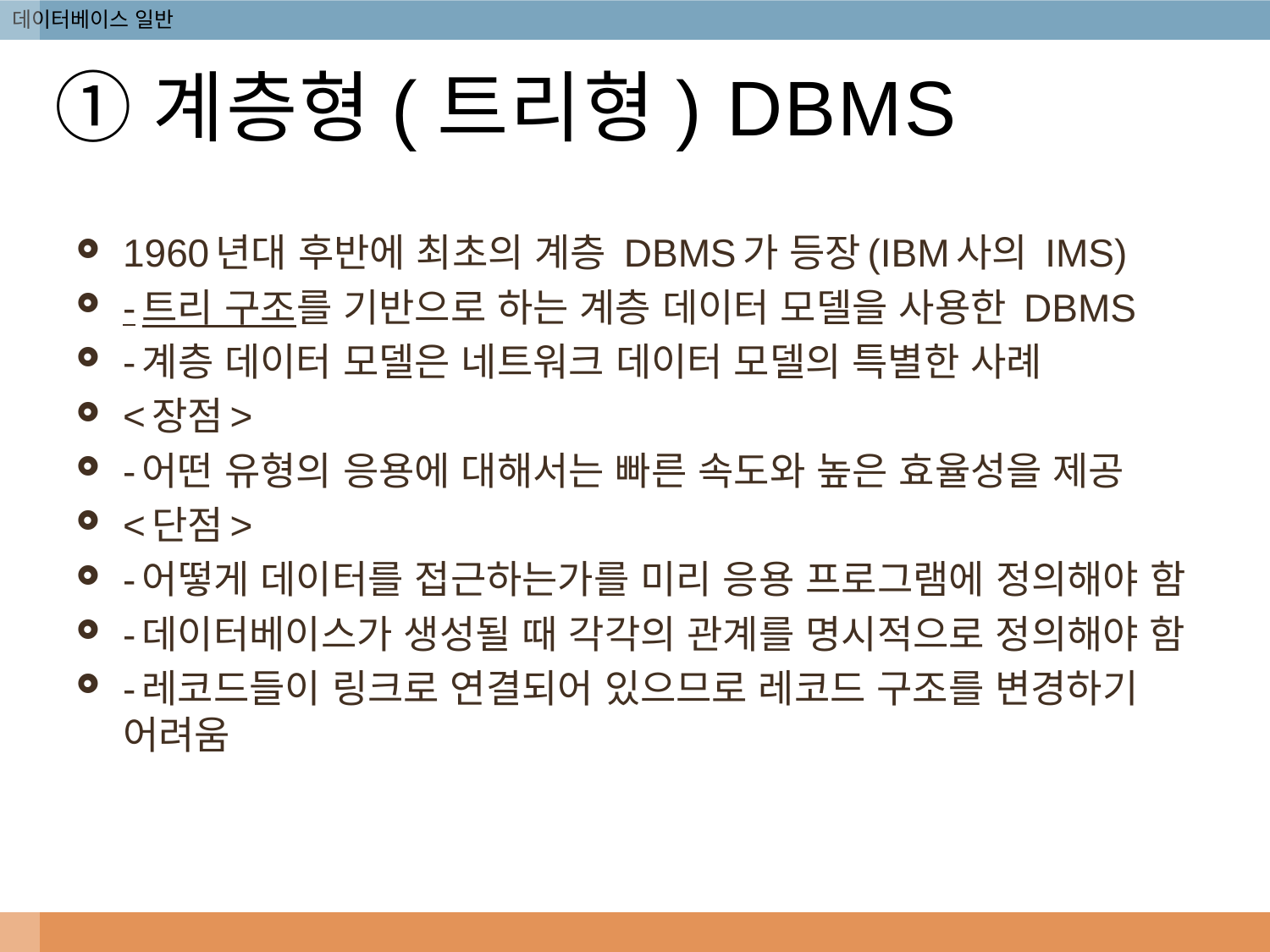

# ①계층형(트리형) DBMS
1960년대 후반에 최초의 계층 DBMS가 등장(IBM사의 IMS)
-트리 구조를 기반으로 하는 계층 데이터 모델을 사용한 DBMS
-계층 데이터 모델은 네트워크 데이터 모델의 특별한 사례
<장점>
-어떤 유형의 응용에 대해서는 빠른 속도와 높은 효율성을 제공
<단점>
-어떻게 데이터를 접근하는가를 미리 응용 프로그램에 정의해야 함
-데이터베이스가 생성될 때 각각의 관계를 명시적으로 정의해야 함
-레코드들이 링크로 연결되어 있으므로 레코드 구조를 변경하기 어려움